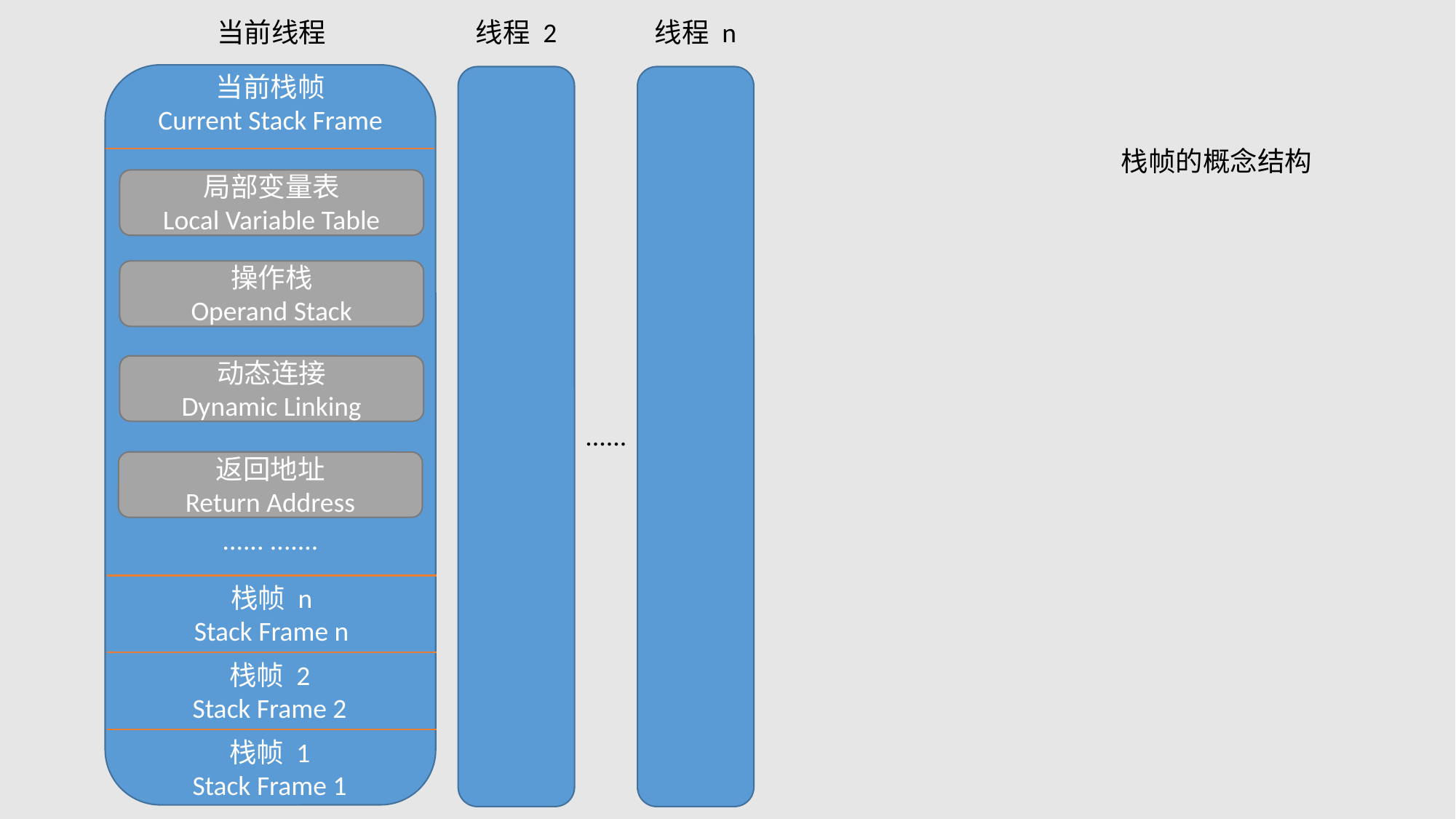

当前线程
线程 2
线程 n

当前栈帧
Current Stack Frame

栈帧的概念结构
局部变量表
Local Variable Table
操作栈
Operand Stack
动态连接
Dynamic Linking
......
返回地址
Return Address
...... .......
栈帧 n
Stack Frame n
栈帧 2
Stack Frame 2
栈帧 1
Stack Frame 1